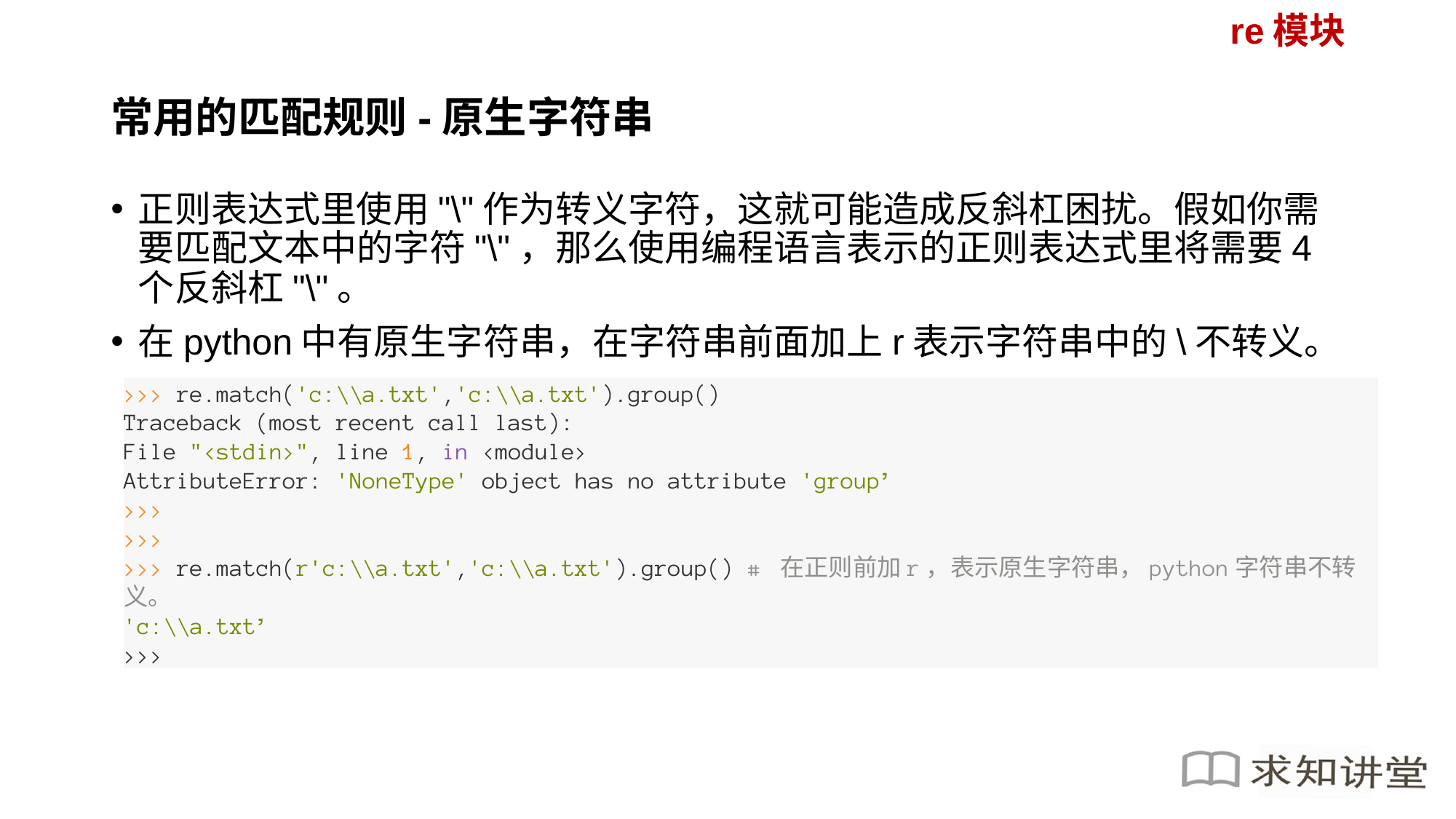

re模块
# 常用的匹配规则-原生字符串
正则表达式里使用"\"作为转义字符，这就可能造成反斜杠困扰。假如你需要匹配文本中的字符"\"，那么使用编程语言表示的正则表达式里将需要4个反斜杠"\"。
在python中有原生字符串，在字符串前面加上r表示字符串中的\不转义。

>>> re.match('c:\\a.txt','c:\\a.txt').group()
Traceback (most recent call last):
File "<stdin>", line 1, in <module>
AttributeError: 'NoneType' object has no attribute 'group’
>>>
>>>
>>> re.match(r'c:\\a.txt','c:\\a.txt').group() # 在正则前加r，表示原生字符串，python字符串不转义。
'c:\\a.txt’
>>>